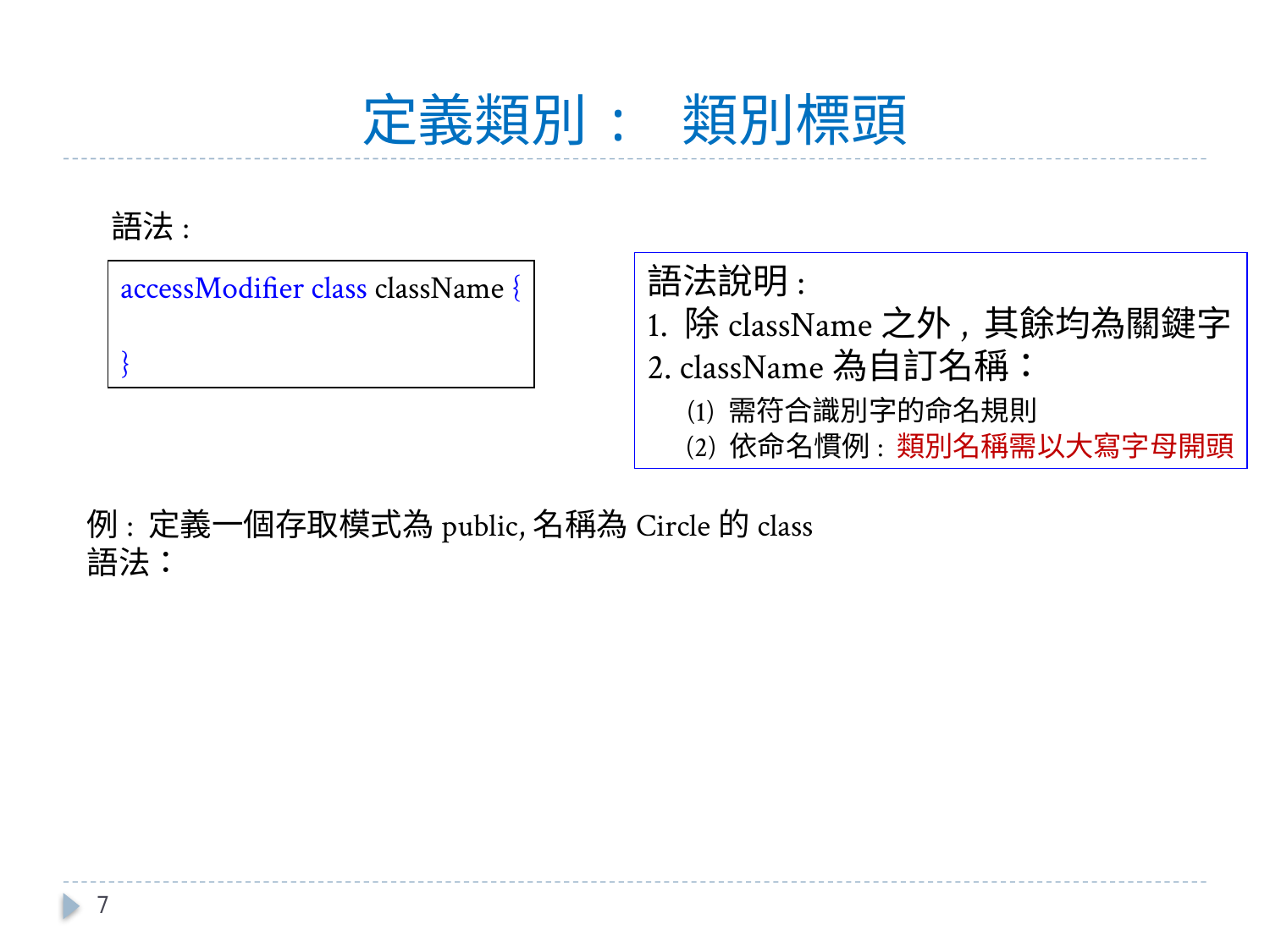

# 定義類別: 類別標頭
語法:
語法說明:
1. 除className之外, 其餘均為關鍵字
2. className為自訂名稱：
    (1) 需符合識別字的命名規則
     (2) 依命名慣例: 類別名稱需以大寫字母開頭
accessModifier class className {

}
例: 定義一個存取模式為public,名稱為Circle的class
語法：

7